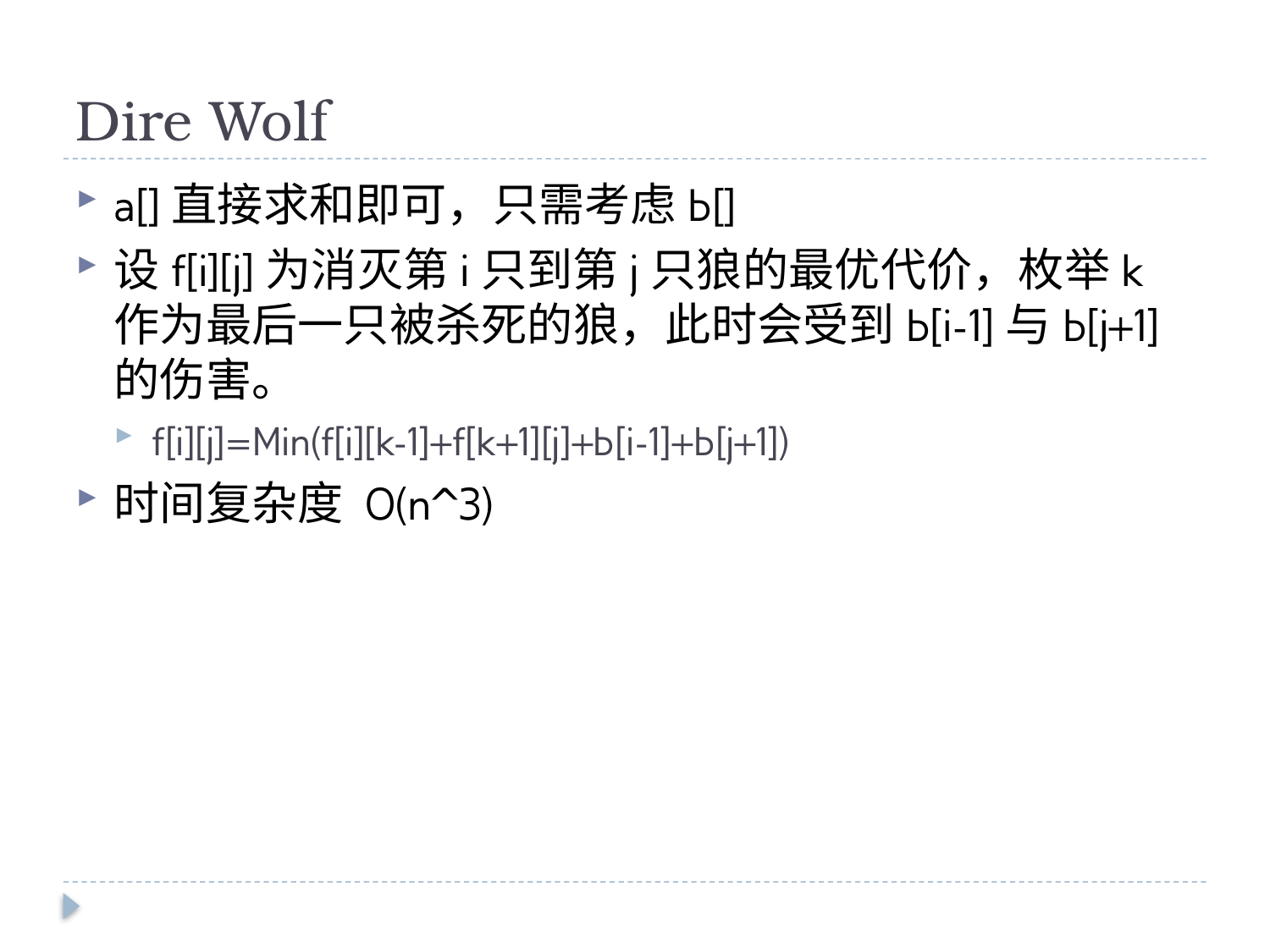

# Dire Wolf
a[]直接求和即可，只需考虑b[]
设f[i][j]为消灭第i只到第j只狼的最优代价，枚举k作为最后一只被杀死的狼，此时会受到b[i-1]与b[j+1]的伤害。
f[i][j]=Min(f[i][k-1]+f[k+1][j]+b[i-1]+b[j+1])
时间复杂度 O(n^3)